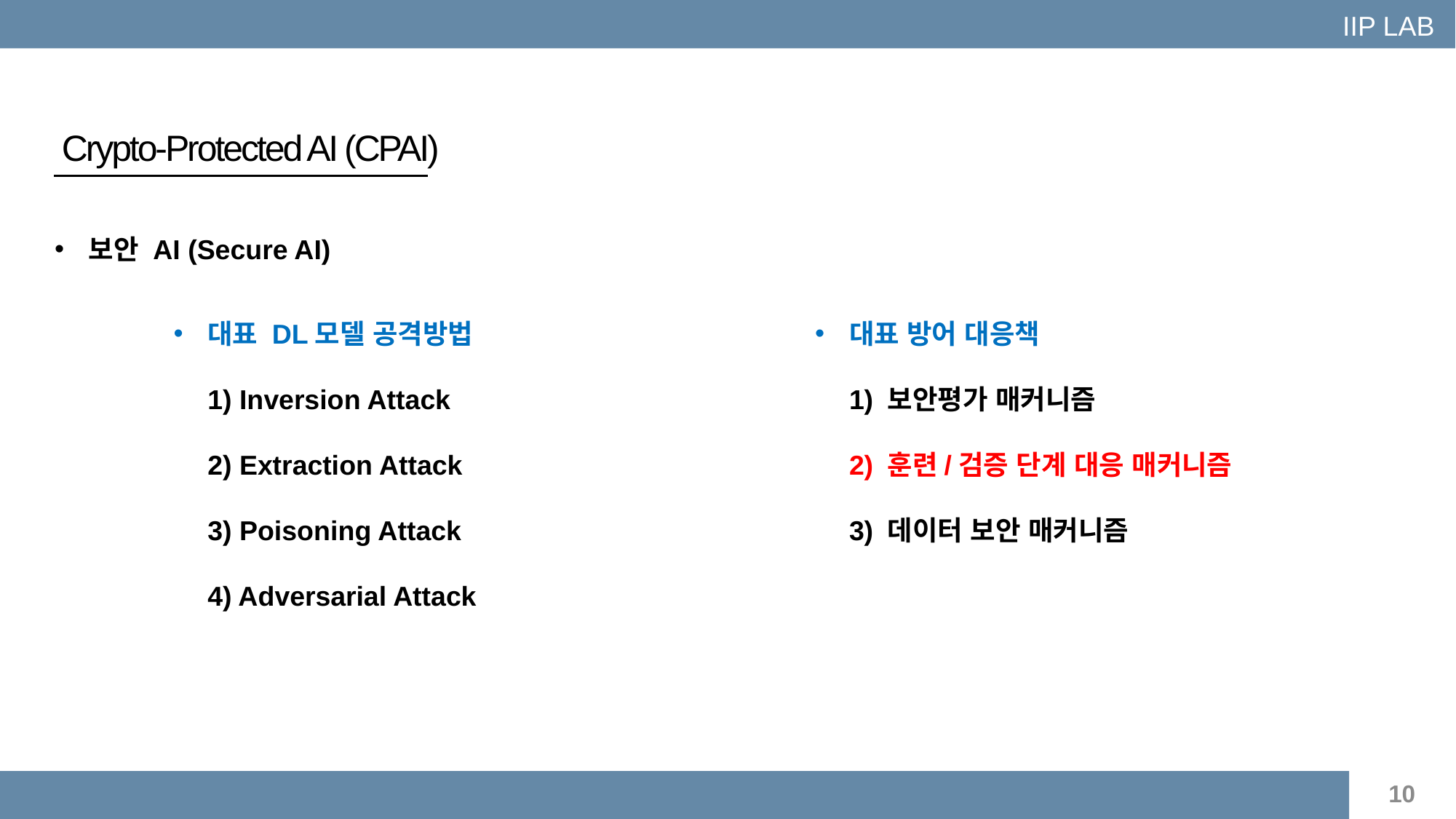

IIP LAB
Crypto-Protected AI (CPAI)
보안 AI (Secure AI)
대표 DL모델 공격방법
1) Inversion Attack
2) Extraction Attack
3) Poisoning Attack
4) Adversarial Attack
대표 방어 대응책
1) 보안평가 매커니즘
2) 훈련/검증 단계 대응 매커니즘
3) 데이터 보안 매커니즘

10